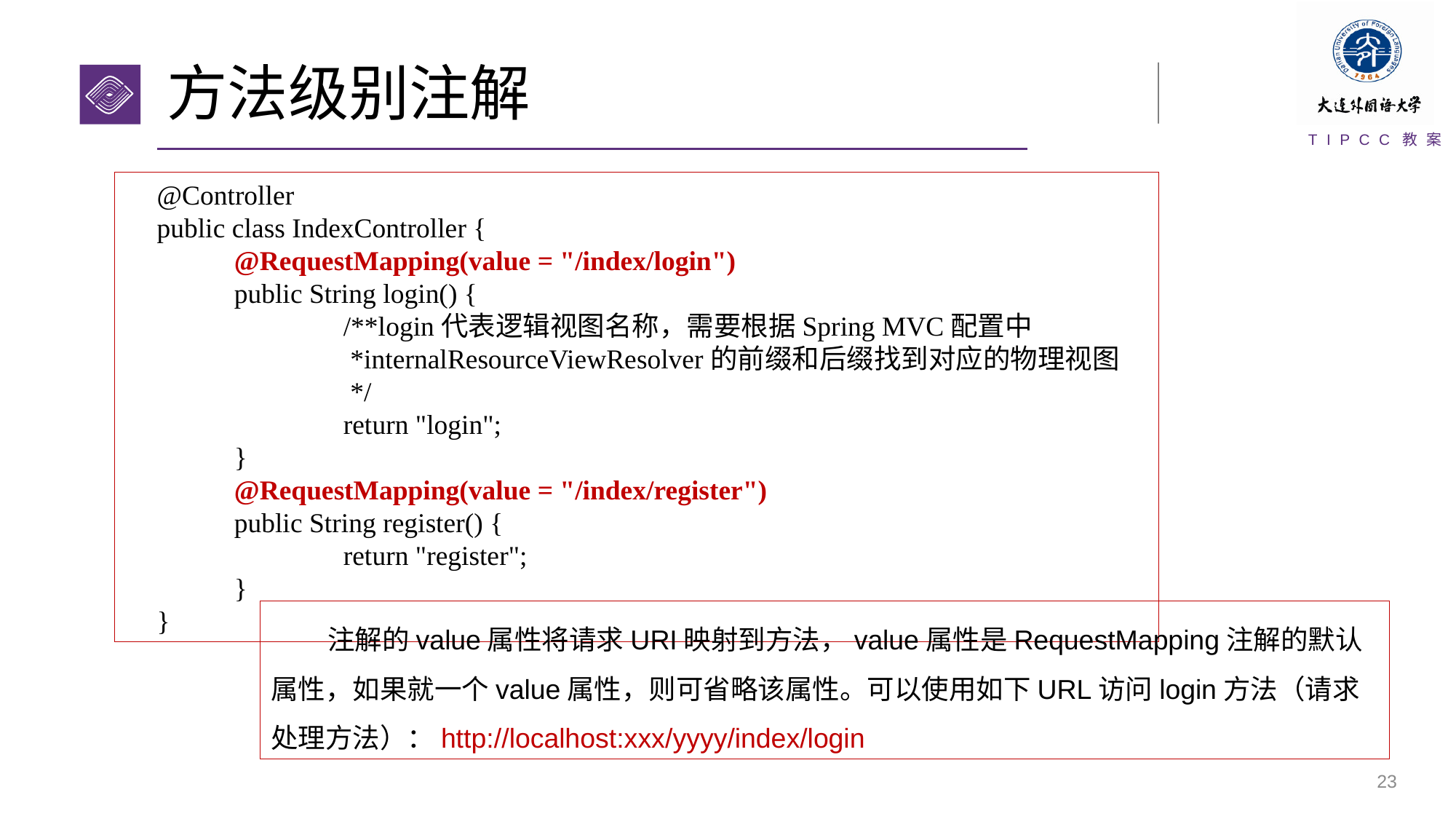

# 方法级别注解
@Controller
public class IndexController {
	@RequestMapping(value = "/index/login")
	public String login() {
		/**login代表逻辑视图名称，需要根据Spring MVC配置中
		 *internalResourceViewResolver的前缀和后缀找到对应的物理视图
		 */
		return "login";
	}
	@RequestMapping(value = "/index/register")
	public String register() {
		return "register";
	}
}
   注解的value属性将请求URI映射到方法，value属性是RequestMapping注解的默认属性，如果就一个value属性，则可省略该属性。可以使用如下URL访问login方法（请求处理方法）：http://localhost:xxx/yyyy/index/login
23